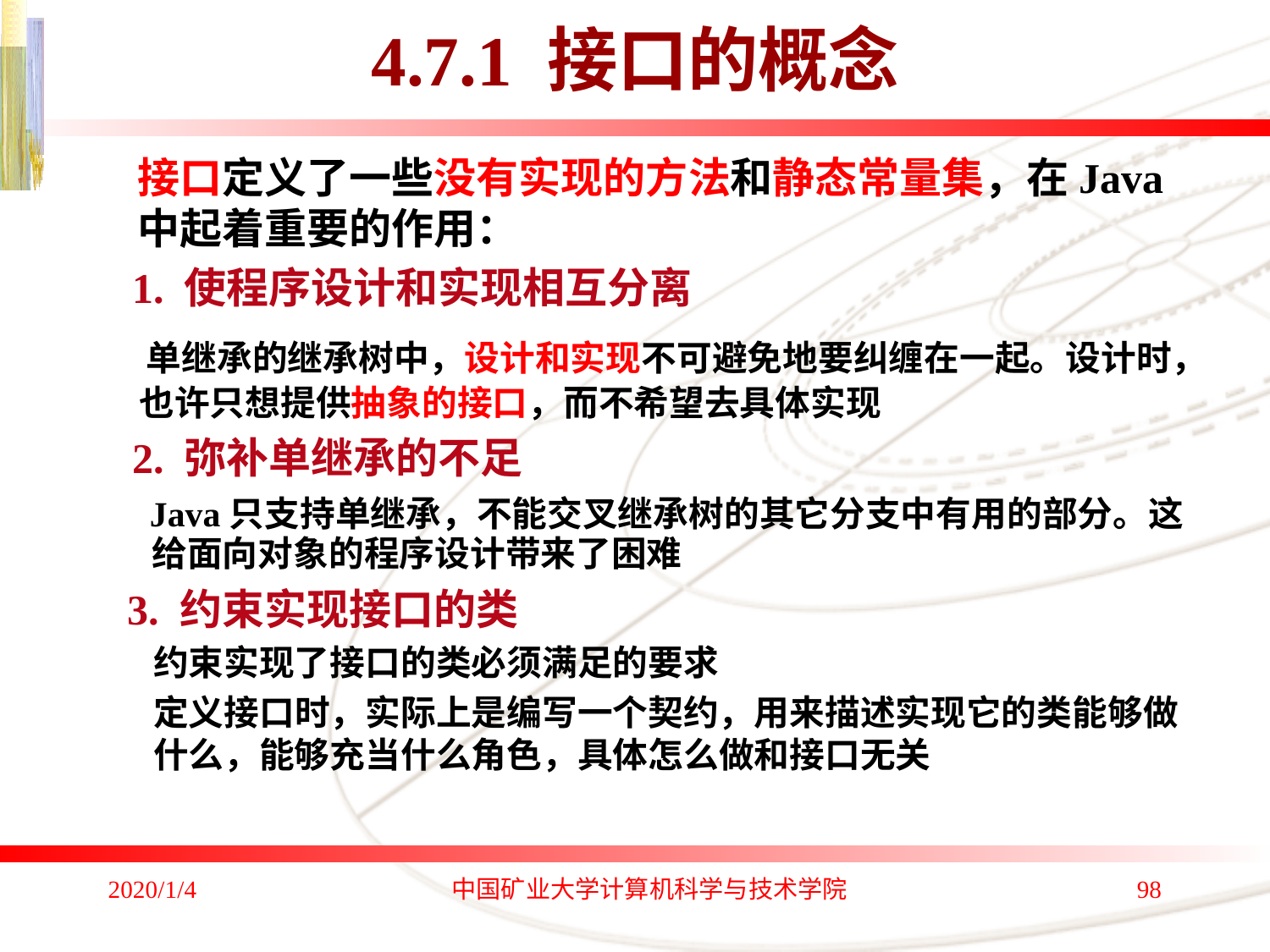

# 4.7.1 接口的概念
    接口定义了一些没有实现的方法和静态常量集，在Java中起着重要的作用：
    1. 使程序设计和实现相互分离
    单继承的继承树中，设计和实现不可避免地要纠缠在一起。设计时，也许只想提供抽象的接口，而不希望去具体实现
    2. 弥补单继承的不足
 Java只支持单继承，不能交叉继承树的其它分支中有用的部分。这给面向对象的程序设计带来了困难
3. 约束实现接口的类
约束实现了接口的类必须满足的要求
定义接口时，实际上是编写一个契约，用来描述实现它的类能够做什么，能够充当什么角色，具体怎么做和接口无关

2020/1/4
中国矿业大学计算机科学与技术学院
98